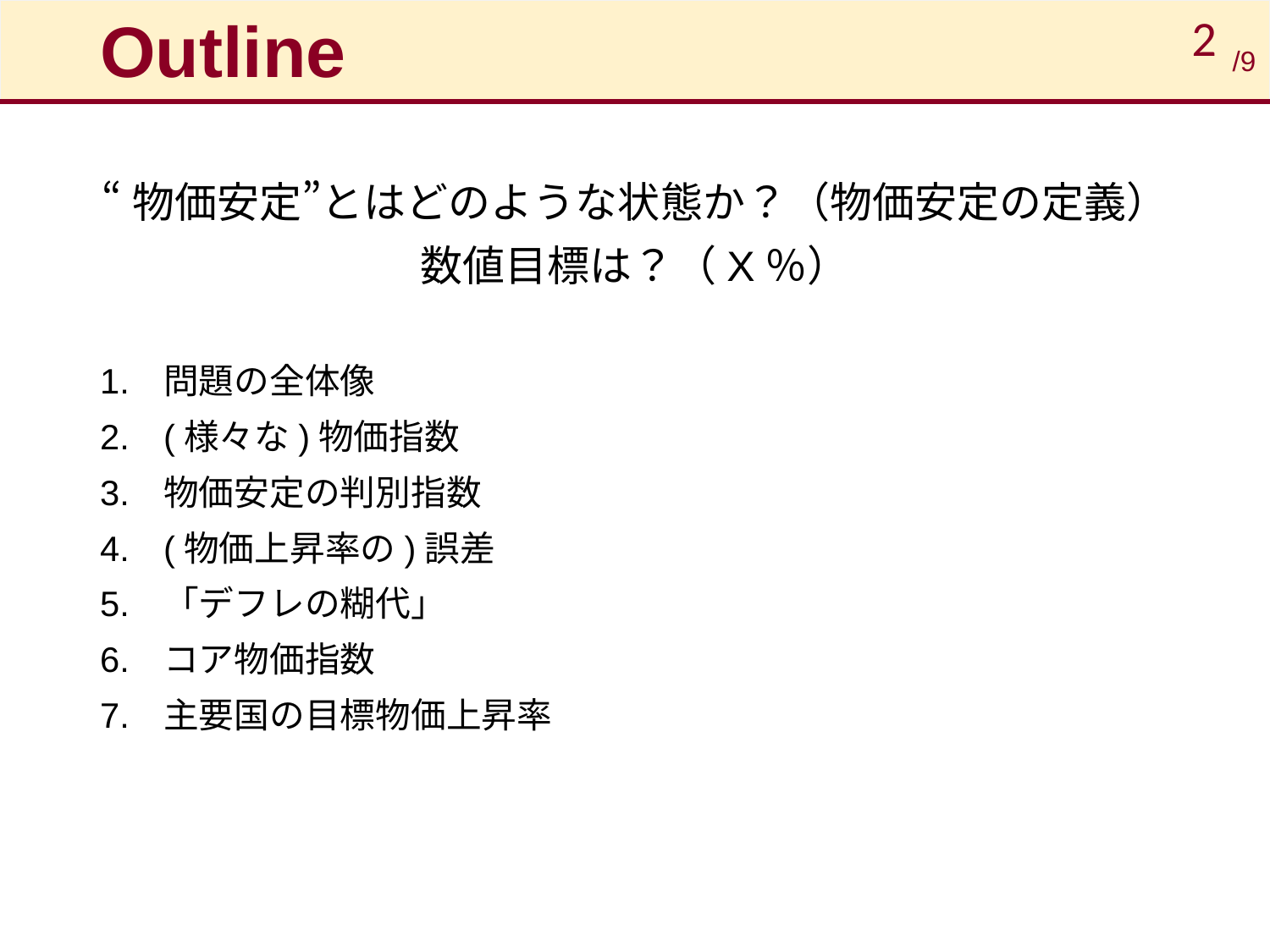

# Outline
2
/9

“物価安定”とはどのような状態か？（物価安定の定義）
数値目標は？（X％）

問題の全体像
(様々な)物価指数
物価安定の判別指数
(物価上昇率の)誤差
「デフレの糊代」
コア物価指数
主要国の目標物価上昇率